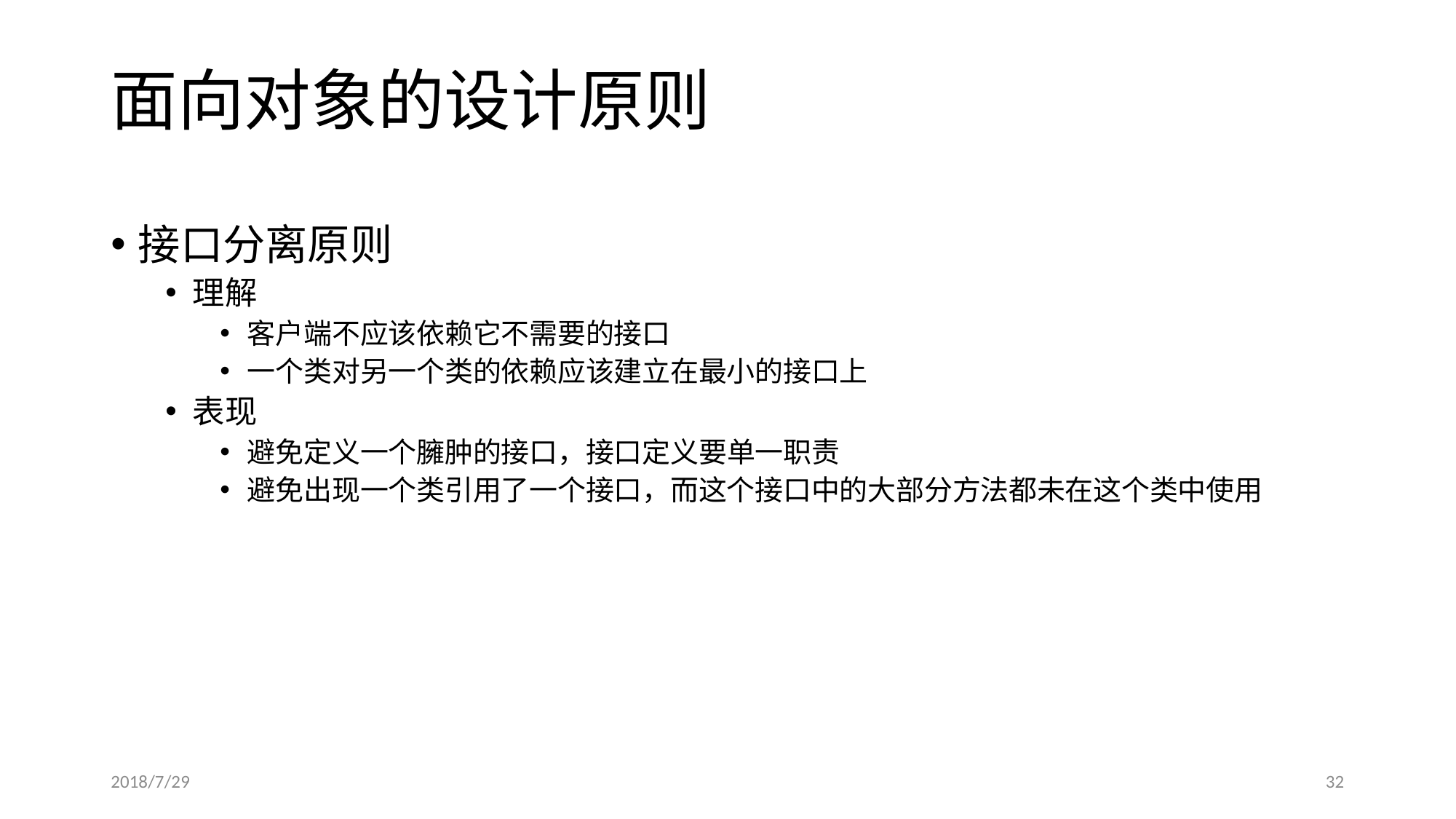

# 面向对象的设计原则
接口分离原则
理解
客户端不应该依赖它不需要的接口
一个类对另一个类的依赖应该建立在最小的接口上
表现
避免定义一个臃肿的接口，接口定义要单一职责
避免出现一个类引用了一个接口，而这个接口中的大部分方法都未在这个类中使用
2018/7/29
32